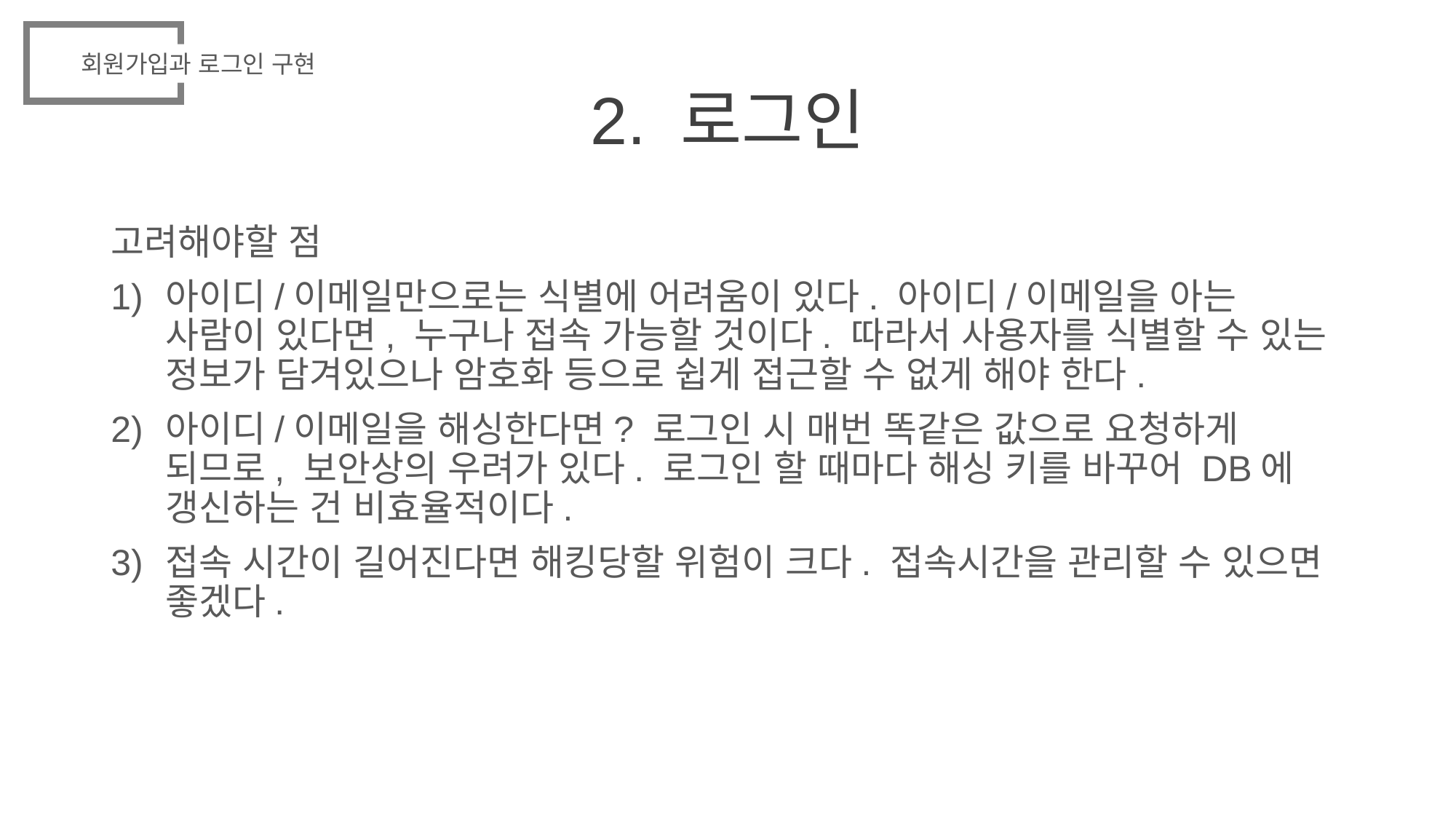

회원가입과 로그인 구현
# 2. 로그인
고려해야할 점
아이디/이메일만으로는 식별에 어려움이 있다. 아이디/이메일을 아는 사람이 있다면, 누구나 접속 가능할 것이다. 따라서 사용자를 식별할 수 있는 정보가 담겨있으나 암호화 등으로 쉽게 접근할 수 없게 해야 한다.
아이디/이메일을 해싱한다면? 로그인 시 매번 똑같은 값으로 요청하게 되므로, 보안상의 우려가 있다. 로그인 할 때마다 해싱 키를 바꾸어 DB에 갱신하는 건 비효율적이다.
접속 시간이 길어진다면 해킹당할 위험이 크다. 접속시간을 관리할 수 있으면 좋겠다.